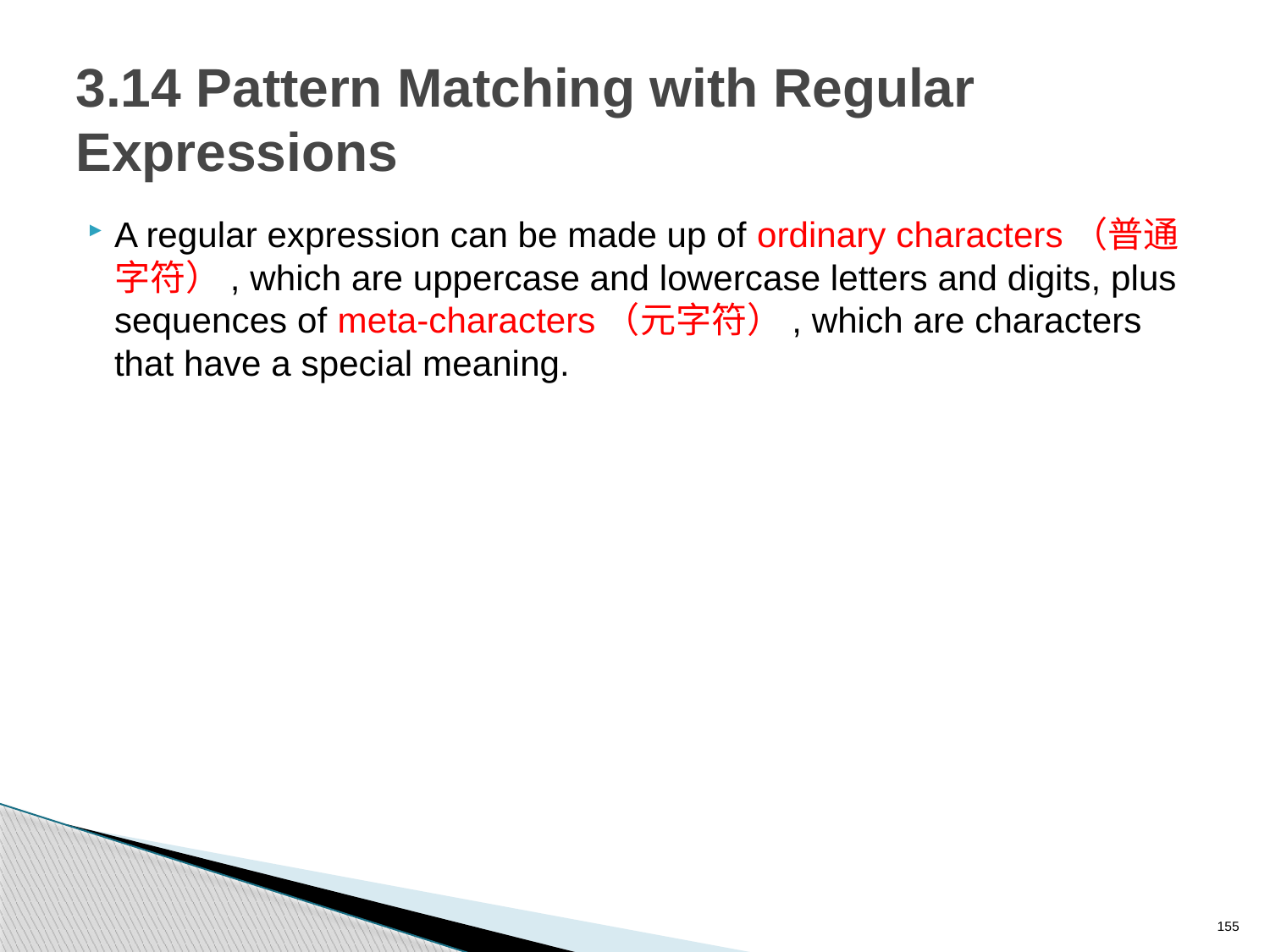

# 3.14 Pattern Matching with Regular Expressions
A regular expression can be made up of ordinary characters（普通字符）, which are uppercase and lowercase letters and digits, plus sequences of meta-characters（元字符）, which are characters that have a special meaning.
155